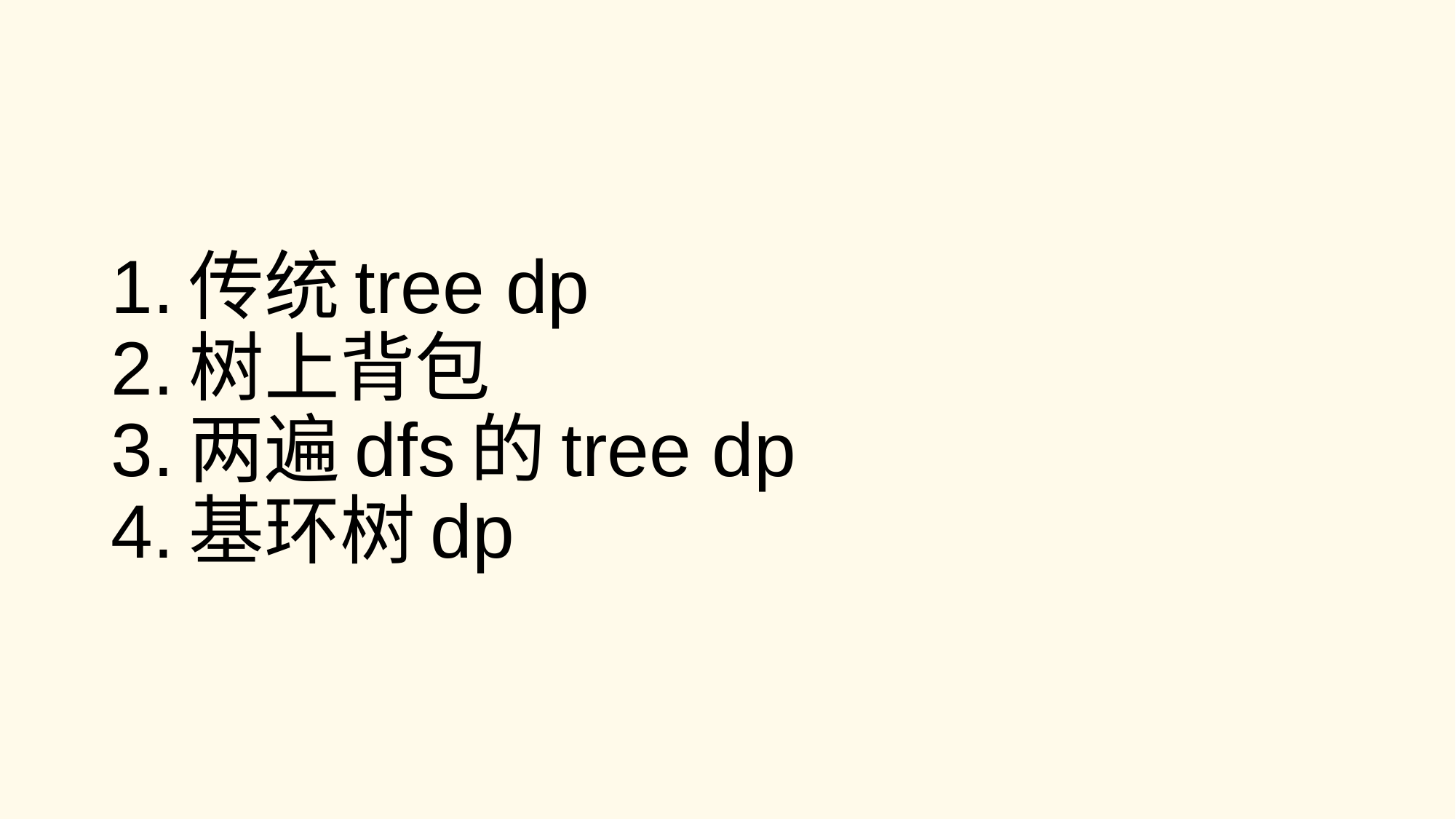

# 1.传统tree dp 2.树上背包 3.两遍dfs的tree dp 4.基环树dp